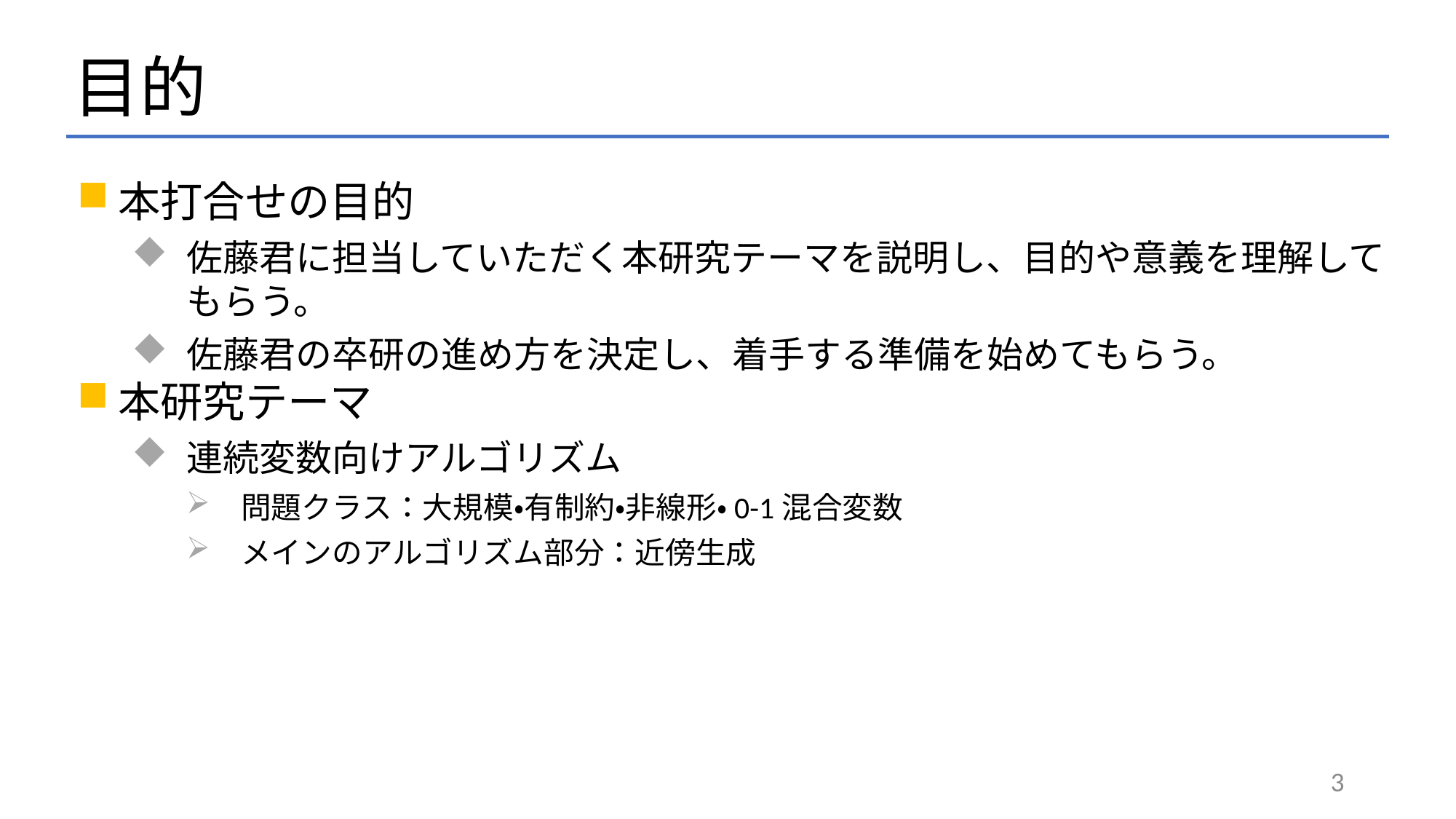

# 目的
本打合せの目的
佐藤君に担当していただく本研究テーマを説明し、目的や意義を理解してもらう。
佐藤君の卒研の進め方を決定し、着手する準備を始めてもらう。
本研究テーマ
連続変数向けアルゴリズム
問題クラス：大規模・有制約・非線形・0-1混合変数
メインのアルゴリズム部分：近傍生成
3